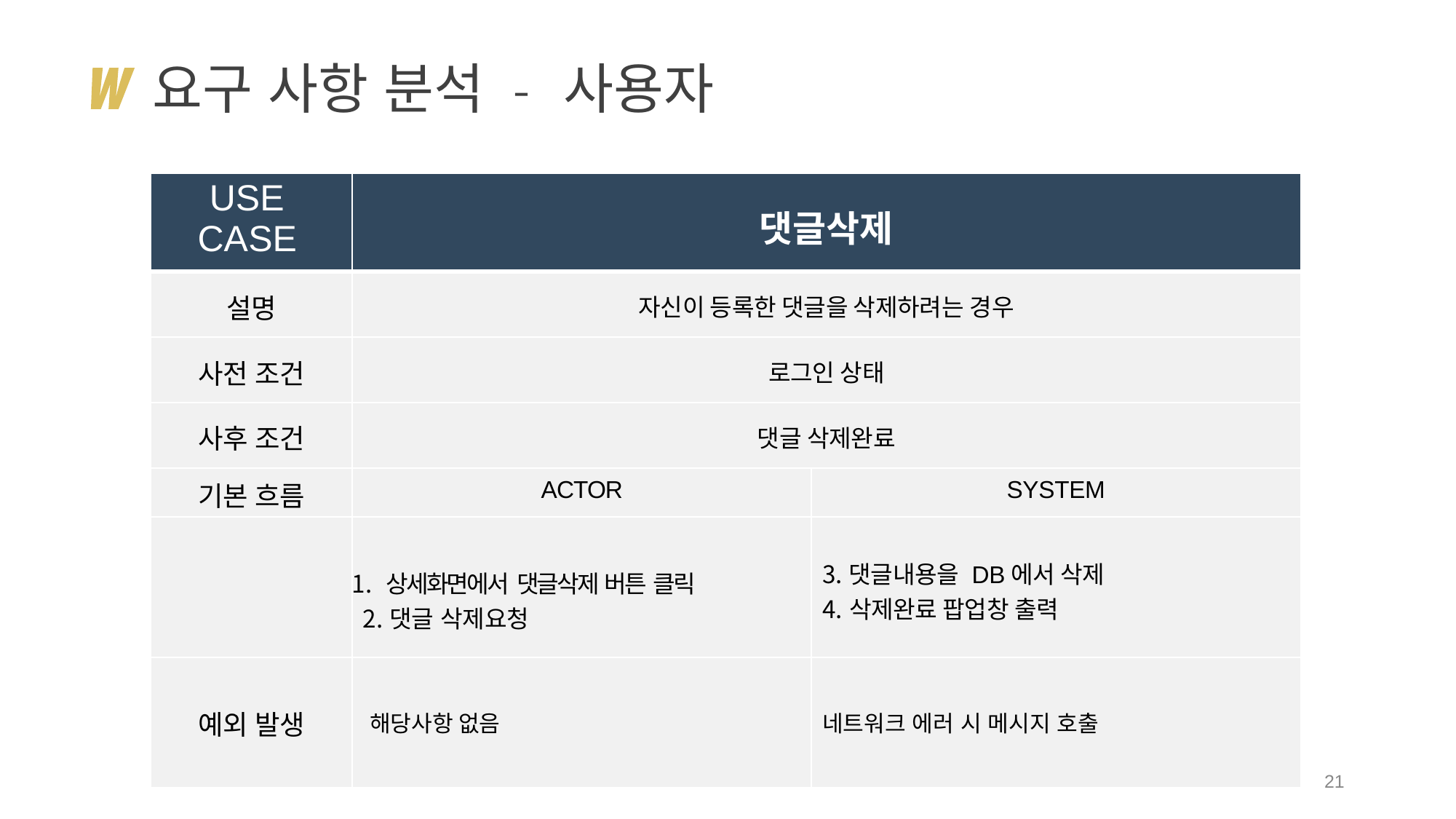

# 요구 사항 분석 - 사용자

| USE CASE | 댓글삭제 |  |
| --- | --- | --- |
| 설명 | 자신이 등록한 댓글을 삭제하려는 경우 |  |
| 사전 조건 | 로그인 상태 |  |
| 사후 조건 | 댓글 삭제완료 |  |
| 기본 흐름 | ACTOR | SYSTEM |
|  | 상세화면에서 댓글삭제 버튼 클릭 댓글 삭제요청 | 댓글내용을 DB에서 삭제 삭제완료 팝업창 출력 |
| 예외 발생 | 해당사항 없음 | 네트워크 에러 시 메시지 호출 |
21